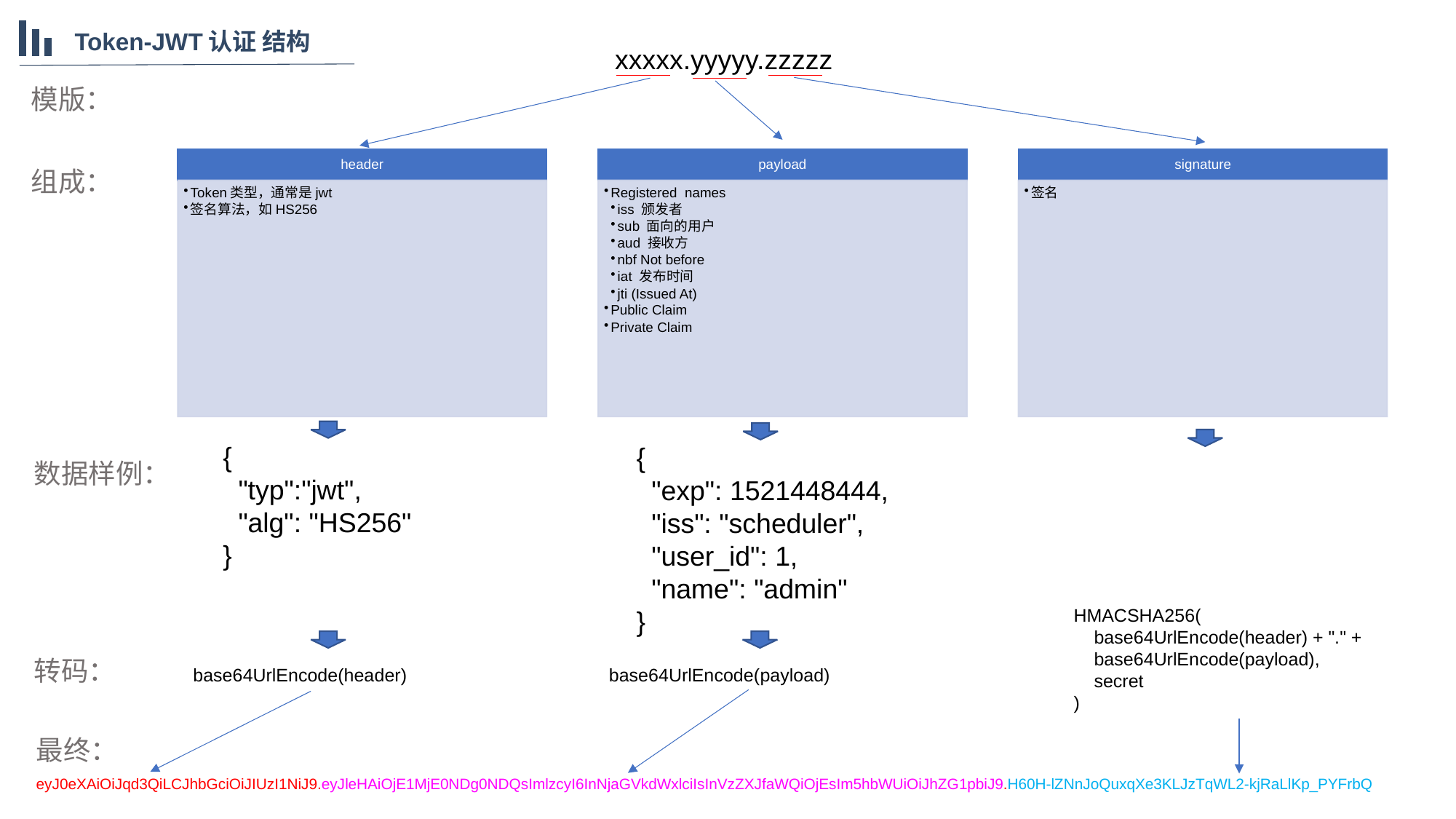

Token-JWT认证 结构

xxxxx.yyyyy.zzzzz
模版：
header
Token类型，通常是jwt
签名算法，如HS256
payload
Registered  names
iss 颁发者
sub 面向的用户
aud 接收方
nbf Not before
iat 发布时间
jti (Issued At)
Public Claim
Private Claim
signature
签名
组成：

{
  "typ":"jwt",
  "alg": "HS256"
}
{
  "exp": 1521448444,
  "iss": "scheduler",
  "user_id": 1,
  "name": "admin"
}
数据样例：
HMACSHA256(
    base64UrlEncode(header) + "." +
    base64UrlEncode(payload),
    secret
)

转码：
base64UrlEncode(payload)
base64UrlEncode(header)
最终：
eyJ0eXAiOiJqd3QiLCJhbGciOiJIUzI1NiJ9.eyJleHAiOjE1MjE0NDg0NDQsImlzcyI6InNjaGVkdWxlciIsInVzZXJfaWQiOjEsIm5hbWUiOiJhZG1pbiJ9.H60H-lZNnJoQuxqXe3KLJzTqWL2-kjRaLlKp_PYFrbQ